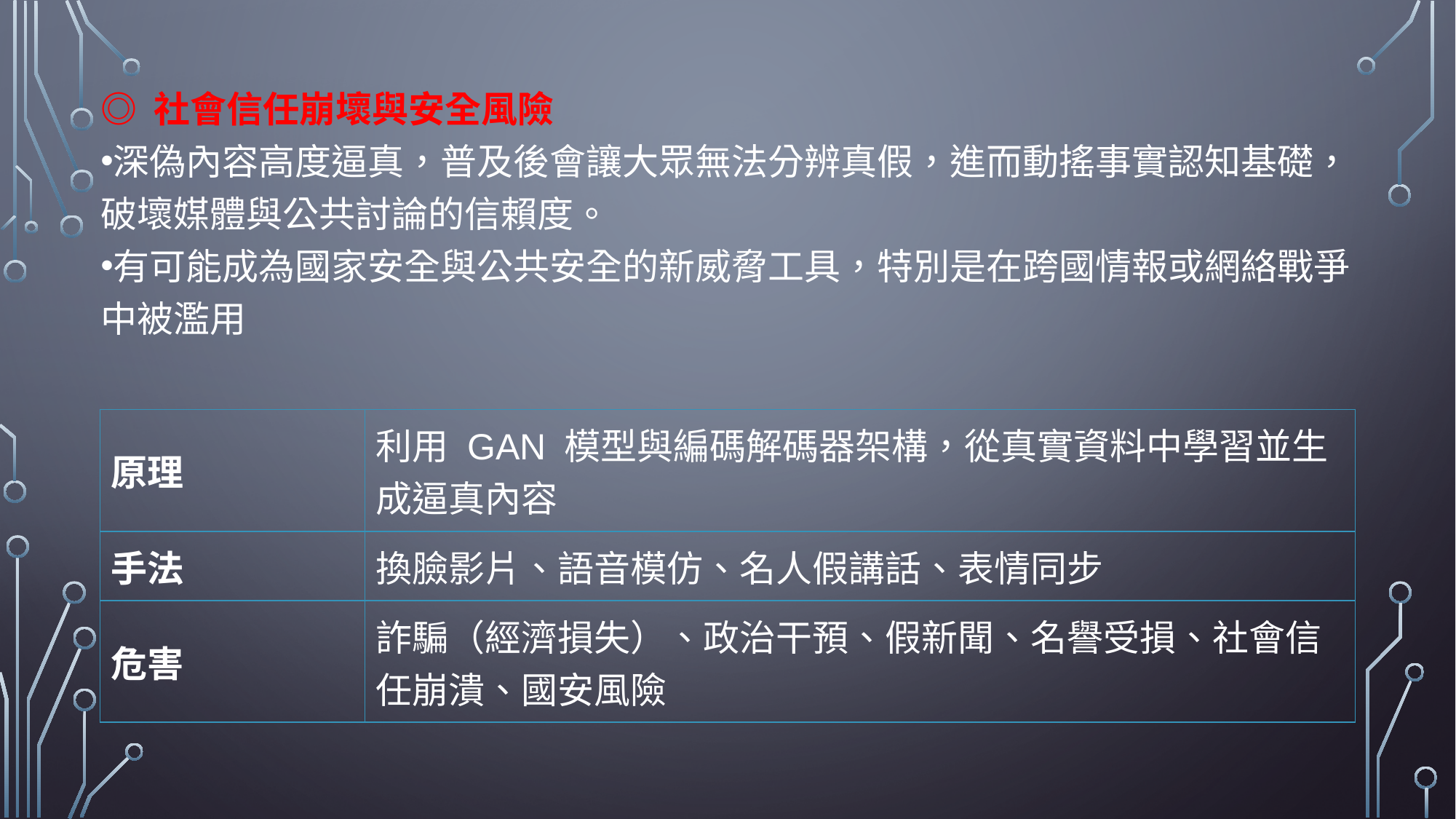

◎ 社會信任崩壞與安全風險
深偽內容高度逼真，普及後會讓大眾無法分辨真假，進而動搖事實認知基礎，破壞媒體與公共討論的信賴度。
有可能成為國家安全與公共安全的新威脅工具，特別是在跨國情報或網絡戰爭中被濫用

| 原理 | 利用 GAN 模型與編碼解碼器架構，從真實資料中學習並生成逼真內容 |
| --- | --- |
| 手法 | 換臉影片、語音模仿、名人假講話、表情同步 |
| 危害 | 詐騙（經濟損失）、政治干預、假新聞、名譽受損、社會信任崩潰、國安風險 |